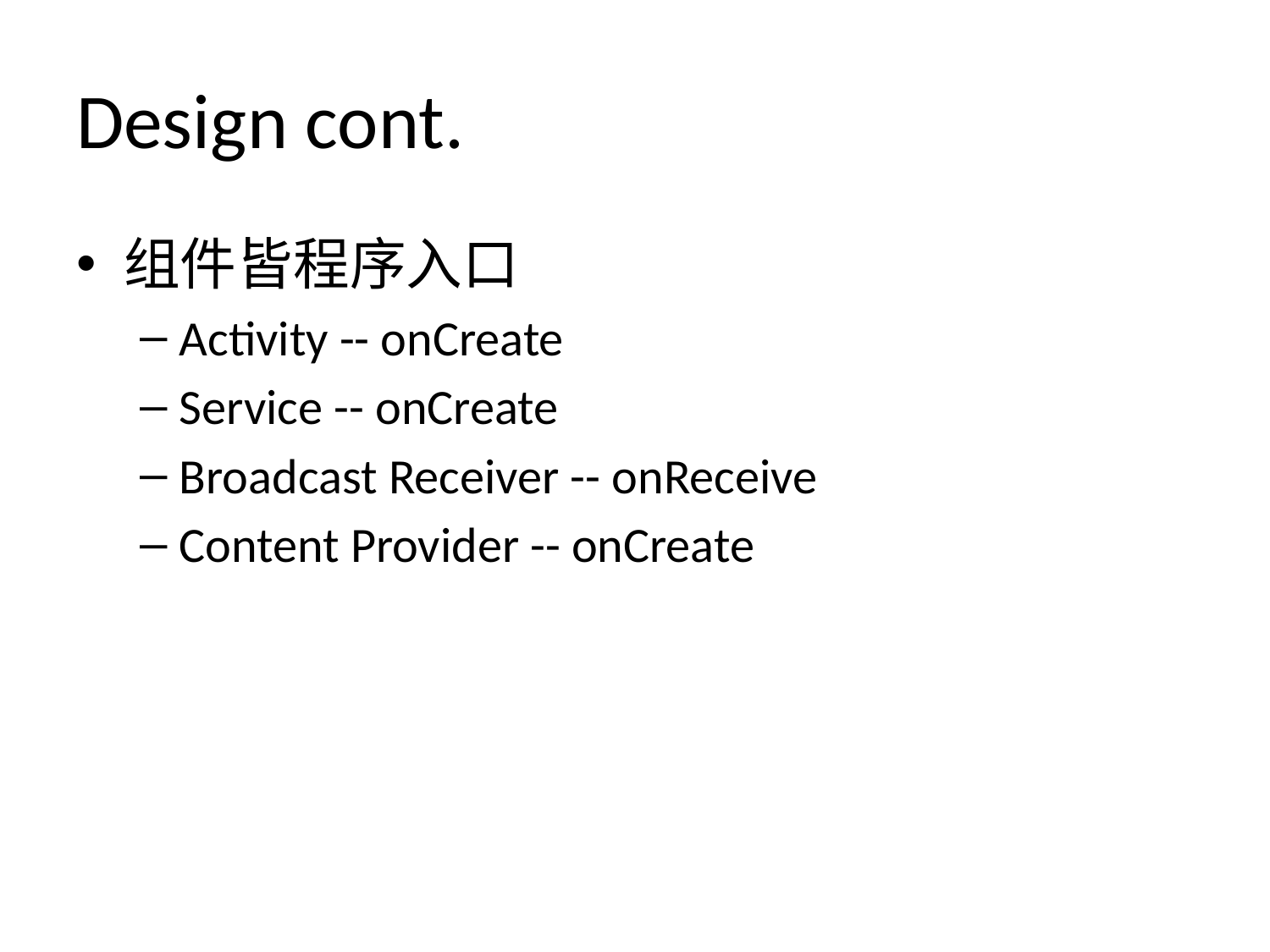

# Design cont.
组件皆程序入口
Activity -- onCreate
Service -- onCreate
Broadcast Receiver -- onReceive
Content Provider -- onCreate